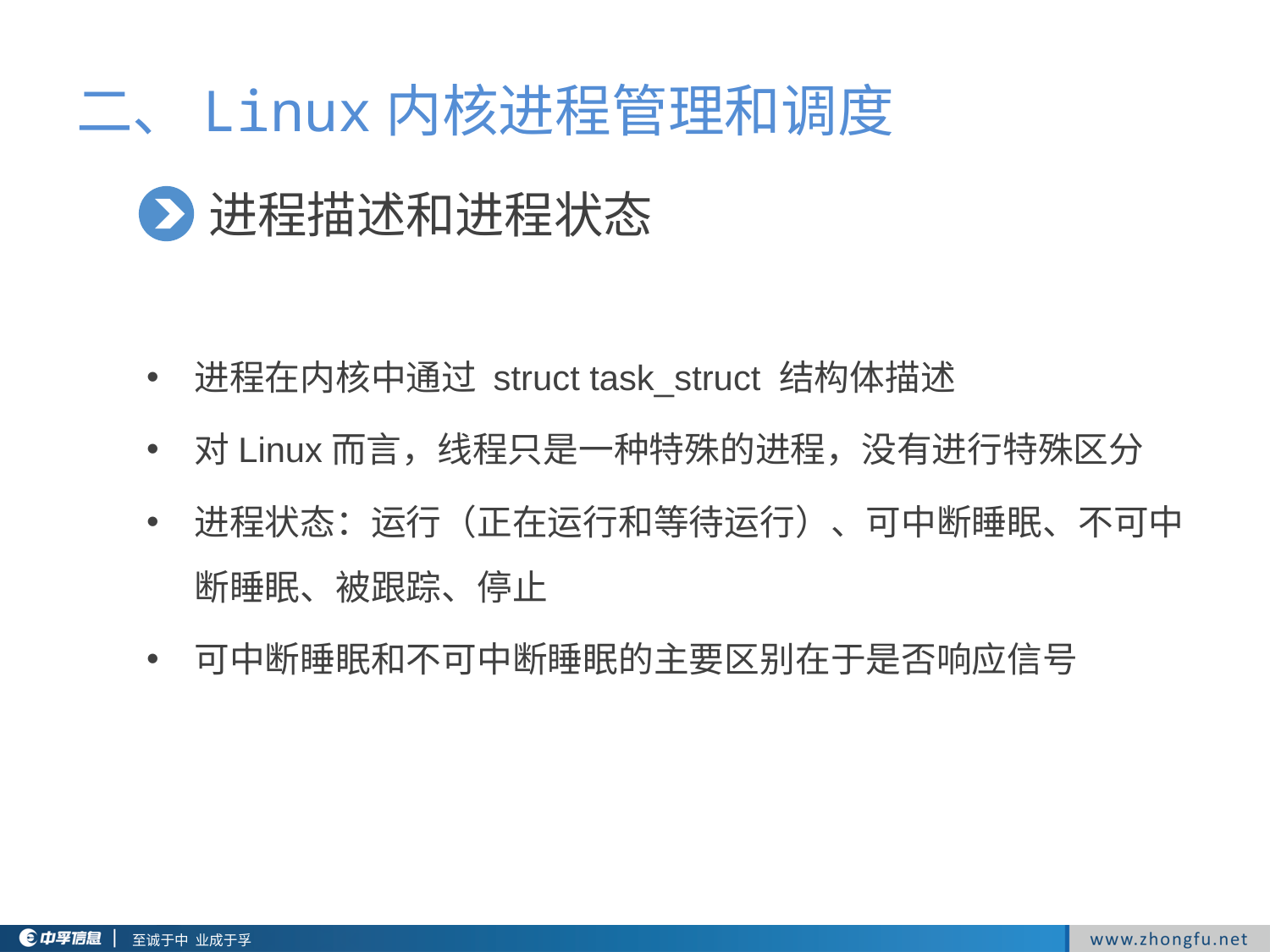

二、Linux内核进程管理和调度
进程描述和进程状态

进程在内核中通过 struct task_struct 结构体描述
对Linux而言，线程只是一种特殊的进程，没有进行特殊区分
进程状态：运行（正在运行和等待运行）、可中断睡眠、不可中断睡眠、被跟踪、停止
可中断睡眠和不可中断睡眠的主要区别在于是否响应信号